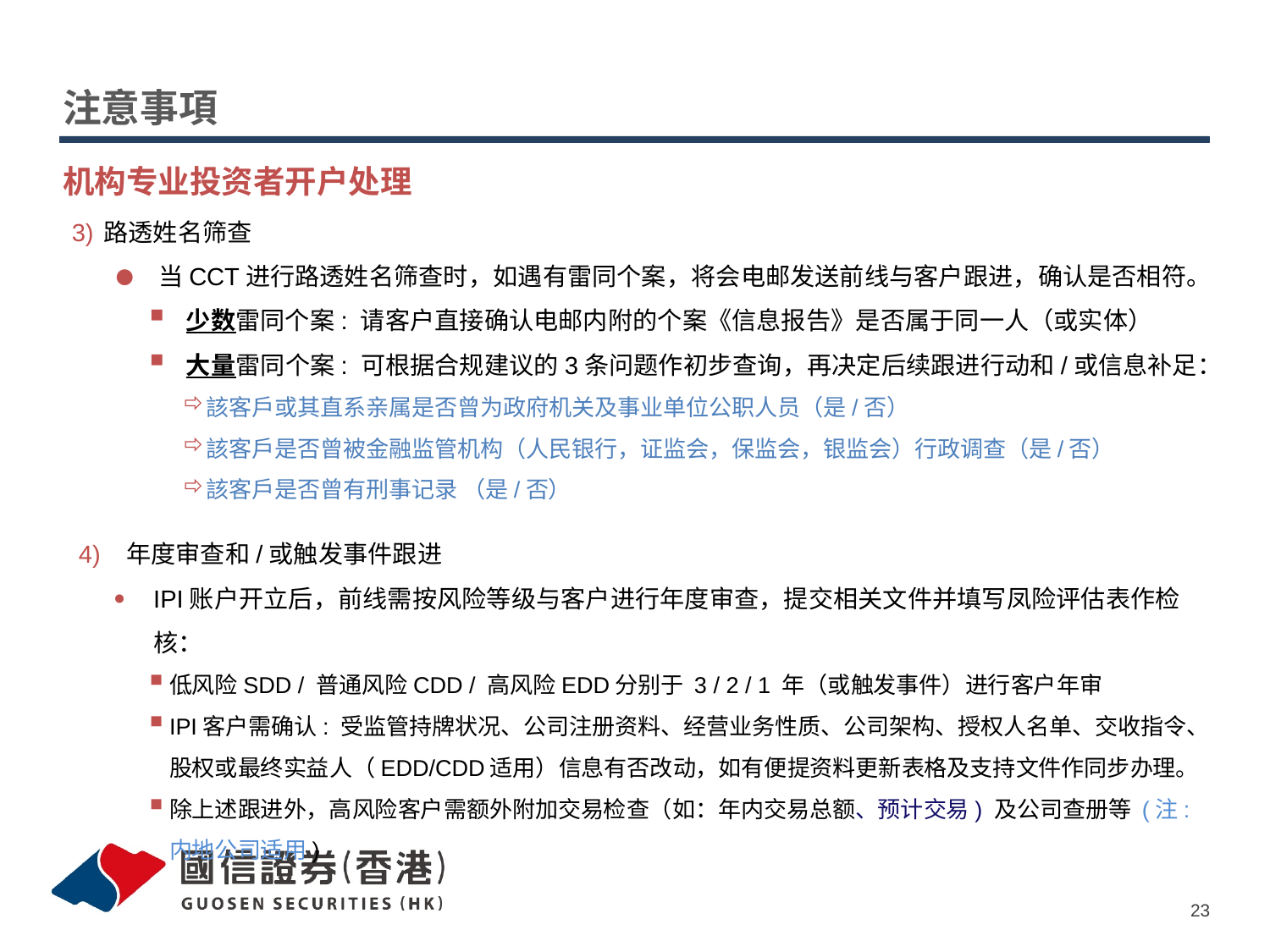

# 注意事項
机构专业投资者开户处理

路透姓名筛查
   当CCT进行路透姓名筛查时，如遇有雷同个案，将会电邮发送前线与客户跟进，确认是否相符。
  少数雷同个案: 请客户直接确认电邮内附的个案《信息报告》是否属于同一人（或实体）
  大量雷同个案: 可根据合规建议的3条问题作初步查询，再决定后续跟进行动和/或信息补足：
該客戶或其直系亲属是否曾为政府机关及事业单位公职人员（是/否）
該客戶是否曾被金融监管机构（人民银行，证监会，保监会，银监会）行政调查（是/否）
該客戶是否曾有刑事记录 （是/否）
年度审查和/或触发事件跟进
IPI账户开立后，前线需按风险等级与客户进行年度审查，提交相关文件并填写凤险评估表作检核：
低风险SDD / 普通风险CDD / 高风险EDD分别于 3 / 2 / 1 年（或触发事件）进行客户年审
IPI客户需确认: 受监管持牌状况、公司注册资料、经营业务性质、公司架构、授权人名单、交收指令、股权或最终实益人（EDD/CDD适用）信息有否改动，如有便提资料更新表格及支持文件作同步办理。
除上述跟进外，高风险客户需额外附加交易检查（如：年内交易总额、预计交易) 及公司查册等 (注:内地公司适用)